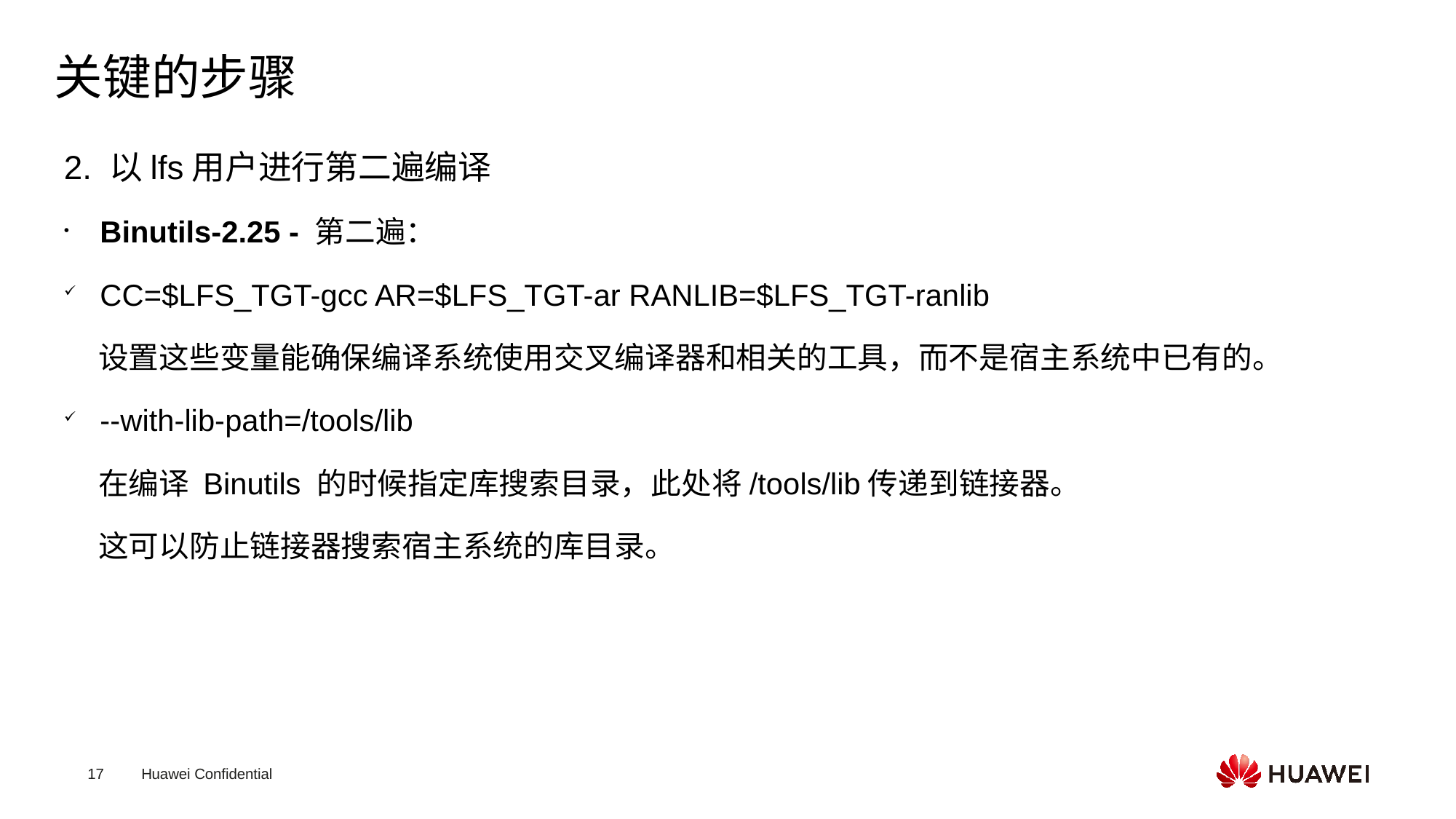

# 关键的步骤
2. 以lfs用户进行第二遍编译
Binutils-2.25 - 第二遍：
CC=$LFS_TGT-gcc AR=$LFS_TGT-ar RANLIB=$LFS_TGT-ranlib
    设置这些变量能确保编译系统使用交叉编译器和相关的工具，而不是宿主系统中已有的。
--with-lib-path=/tools/lib
    在编译 Binutils 的时候指定库搜索目录，此处将/tools/lib传递到链接器。
    这可以防止链接器搜索宿主系统的库目录。